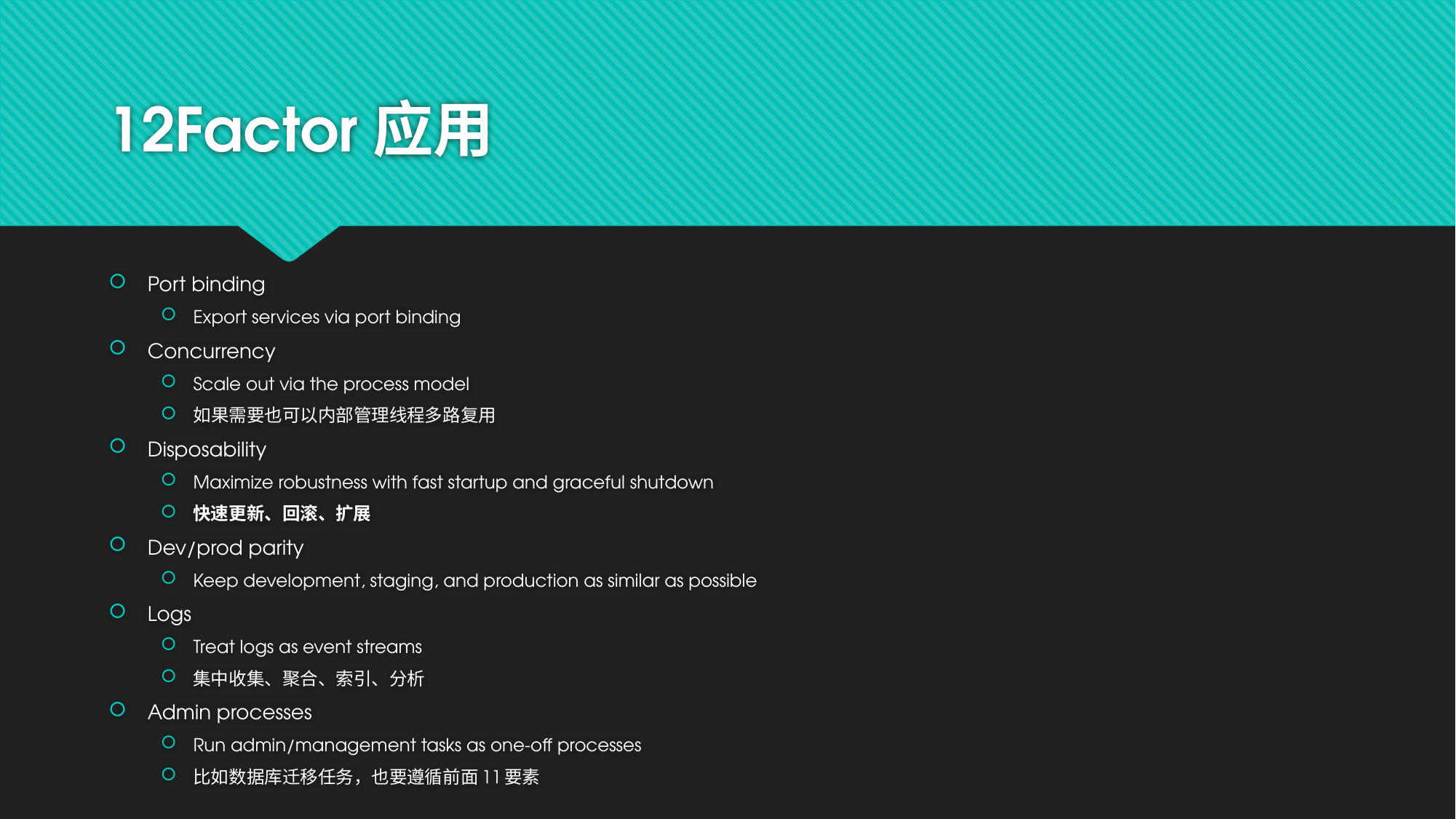

# 12Factor应用
Port binding
Export services via port binding
Concurrency
Scale out via the process model
如果需要也可以内部管理线程多路复用
Disposability
Maximize robustness with fast startup and graceful shutdown
快速更新、回滚、扩展
Dev/prod parity
Keep development, staging, and production as similar as possible
Logs
Treat logs as event streams
集中收集、聚合、索引、分析
Admin processes
Run admin/management tasks as one-off processes
比如数据库迁移任务，也要遵循前面11要素